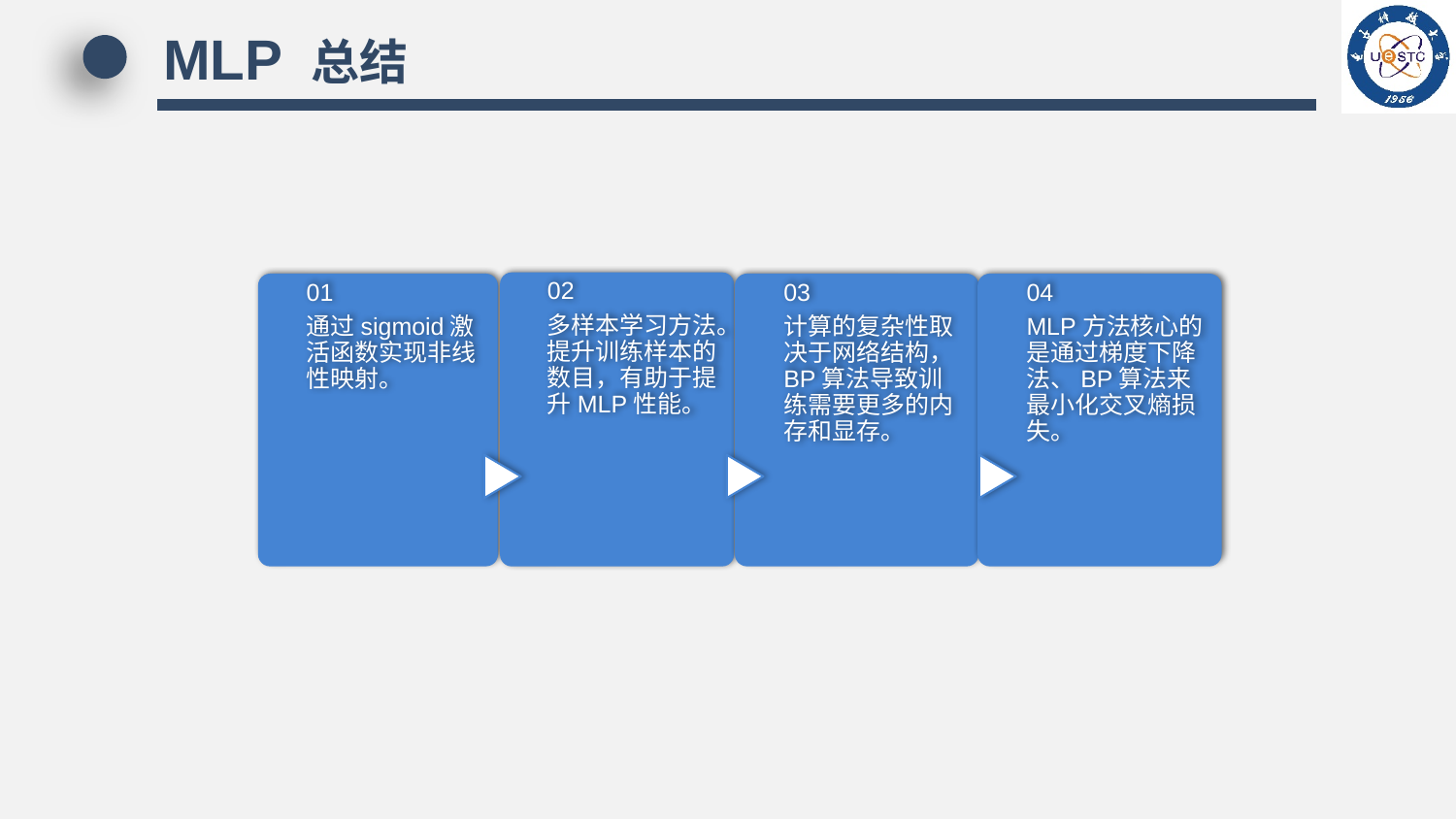

MLP 总结

01
通过sigmoid激活函数实现非线性映射。

02
多样本学习方法。提升训练样本的数目，有助于提升MLP性能。

03
计算的复杂性取决于网络结构，BP算法导致训练需要更多的内存和显存。

04
MLP方法核心的是通过梯度下降法、BP算法来最小化交叉熵损失。